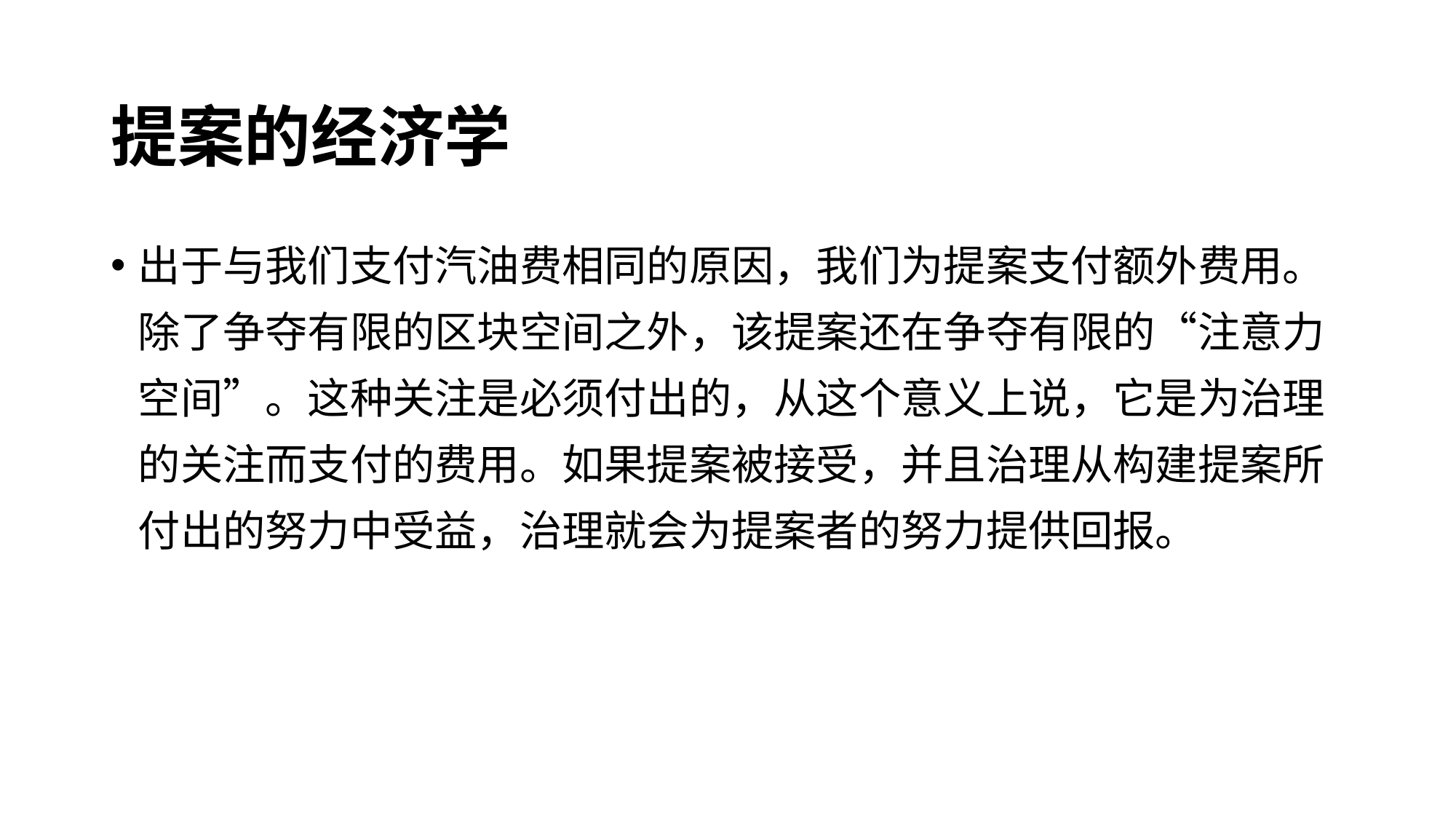

# 提案的经济学
出于与我们支付汽油费相同的原因，我们为提案支付额外费用。除了争夺有限的区块空间之外，该提案还在争夺有限的“注意力空间”。这种关注是必须付出的，从这个意义上说，它是为治理的关注而支付的费用。如果提案被接受，并且治理从构建提案所付出的努力中受益，治理就会为提案者的努力提供回报。